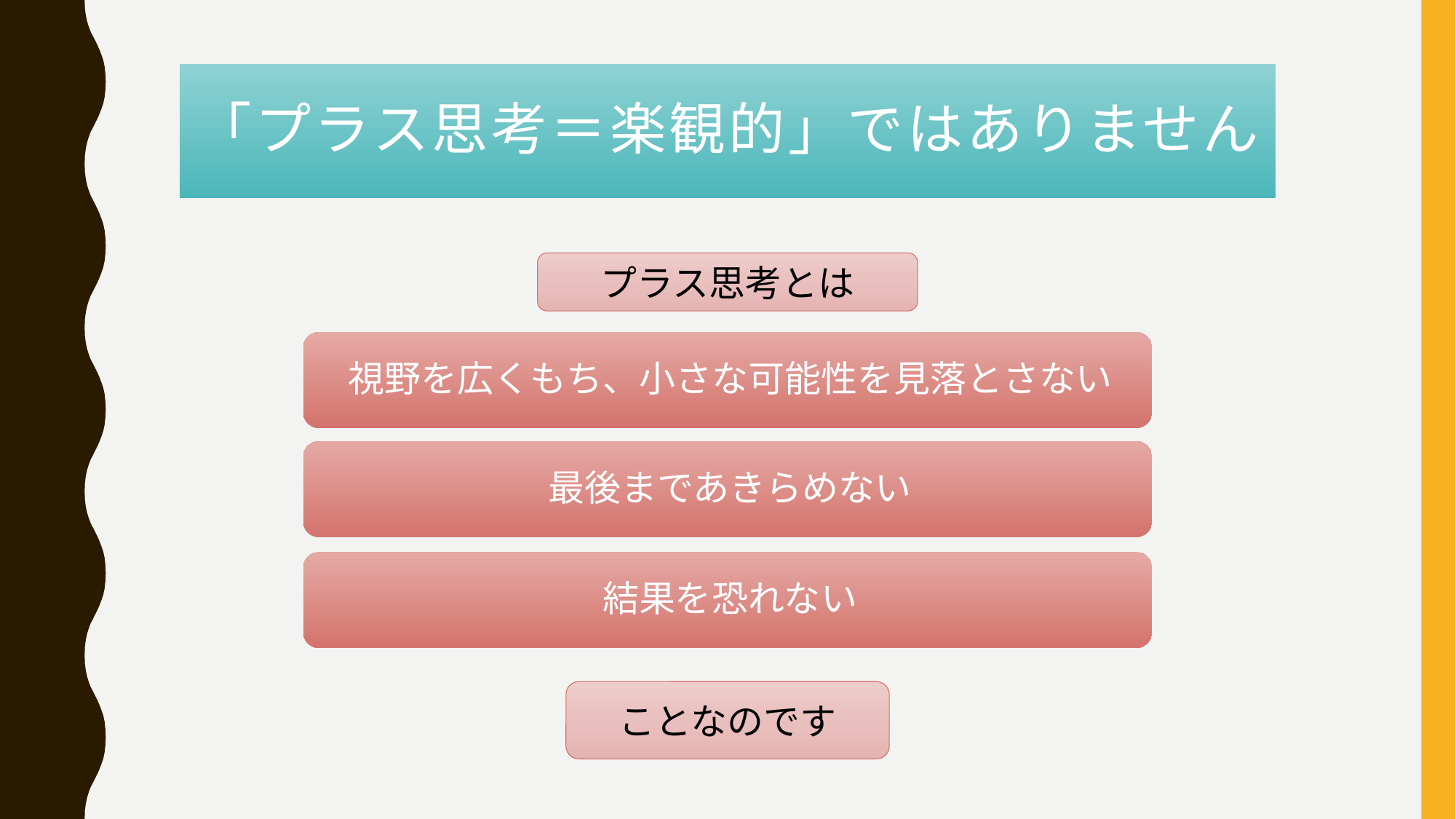

# 「プラス思考＝楽観的」ではありません
プラス思考とは
視野を広くもち、小さな可能性を見落とさない
最後まであきらめない
結果を恐れない
ことなのです